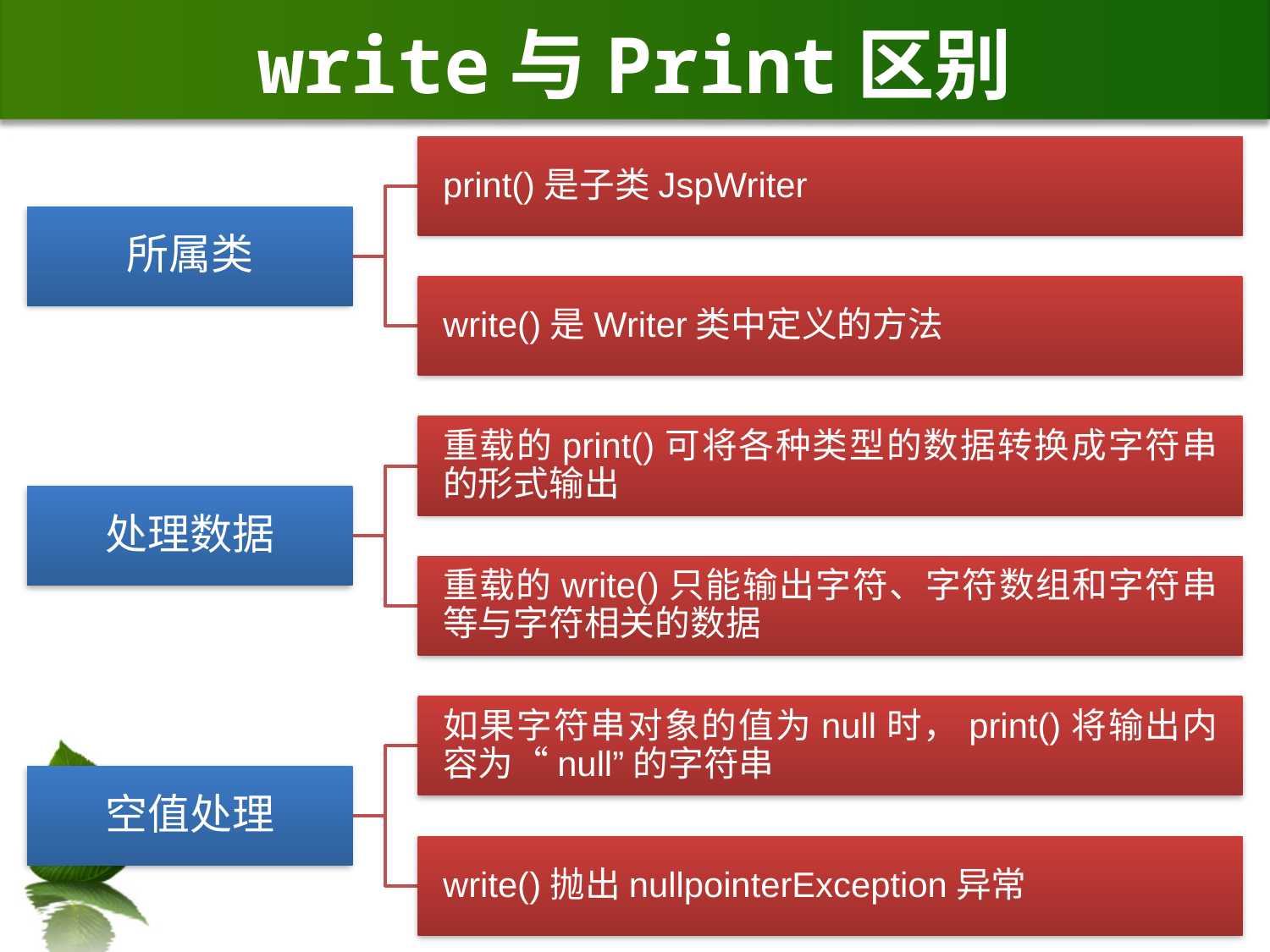

# write与Print区别
所属类
print()是子类JspWriter
write()是Writer类中定义的方法
处理数据
重载的print()可将各种类型的数据转换成字符串的形式输出
重载的write()只能输出字符、字符数组和字符串等与字符相关的数据
空值处理
如果字符串对象的值为null时，print()将输出内容为“null”的字符串
write()抛出nullpointerException异常